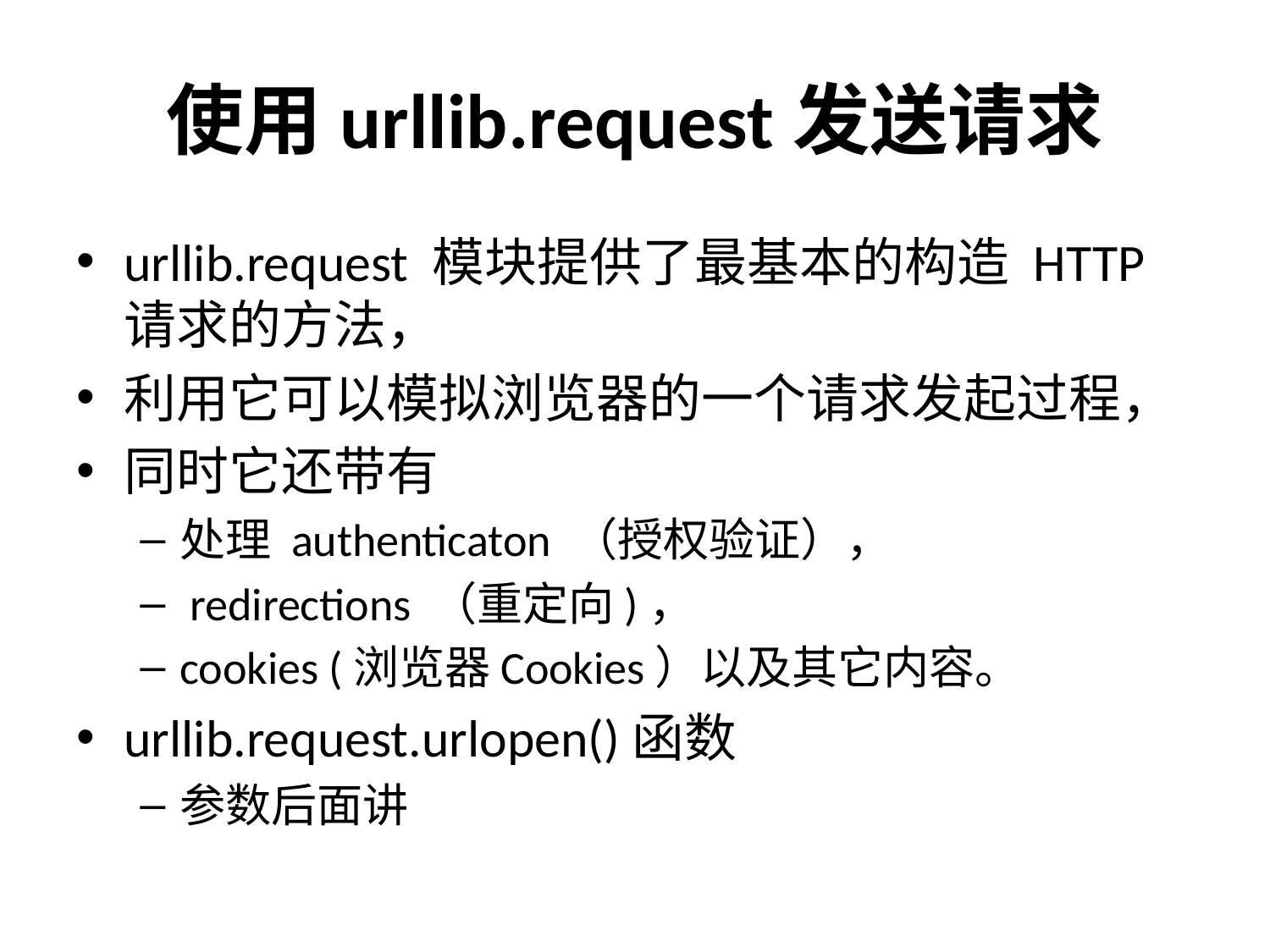

# 使用urllib.request发送请求
urllib.request 模块提供了最基本的构造 HTTP 请求的方法，
利用它可以模拟浏览器的一个请求发起过程，
同时它还带有
处理 authenticaton （授权验证），
 redirections （重定向)，
cookies (浏览器Cookies）以及其它内容。
urllib.request.urlopen()函数
参数后面讲